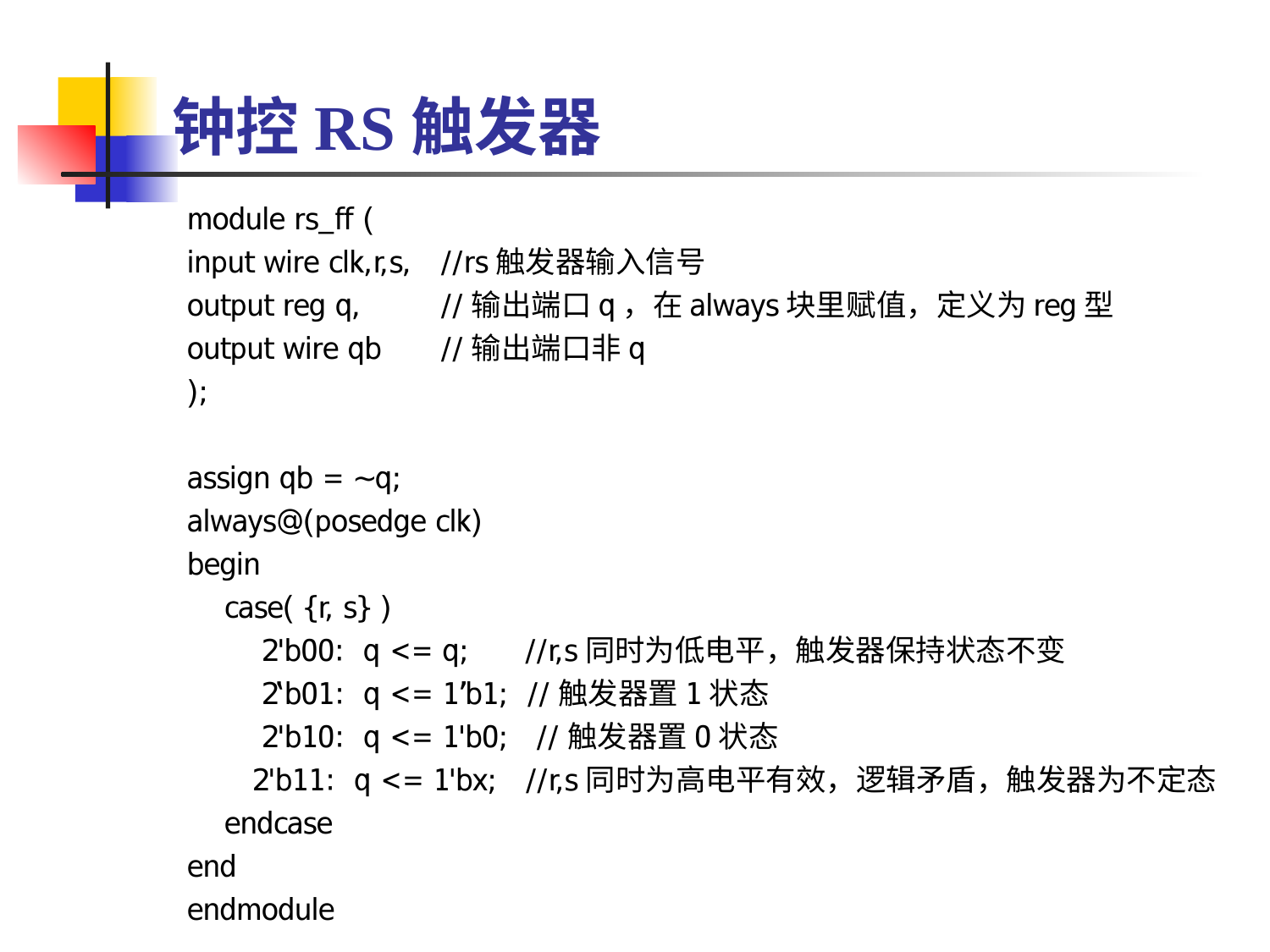

# 钟控RS触发器
module rs_ff (
input wire clk,r,s,	//rs触发器输入信号
output reg q,	//输出端口q，在always块里赋值，定义为reg型
output wire qb	//输出端口非q
);

assign qb = ~q;
always@(posedge clk)
begin
    case( {r, s} )
        2'b00:  q <= q;      //r,s同时为低电平，触发器保持状态不变
        2‘b01:  q <= 1’b1;  //触发器置1状态
        2'b10:  q <= 1'b0;   //触发器置0状态
       2'b11:  q <= 1'bx;   //r,s同时为高电平有效，逻辑矛盾，触发器为不定态
    endcase
end
endmodule